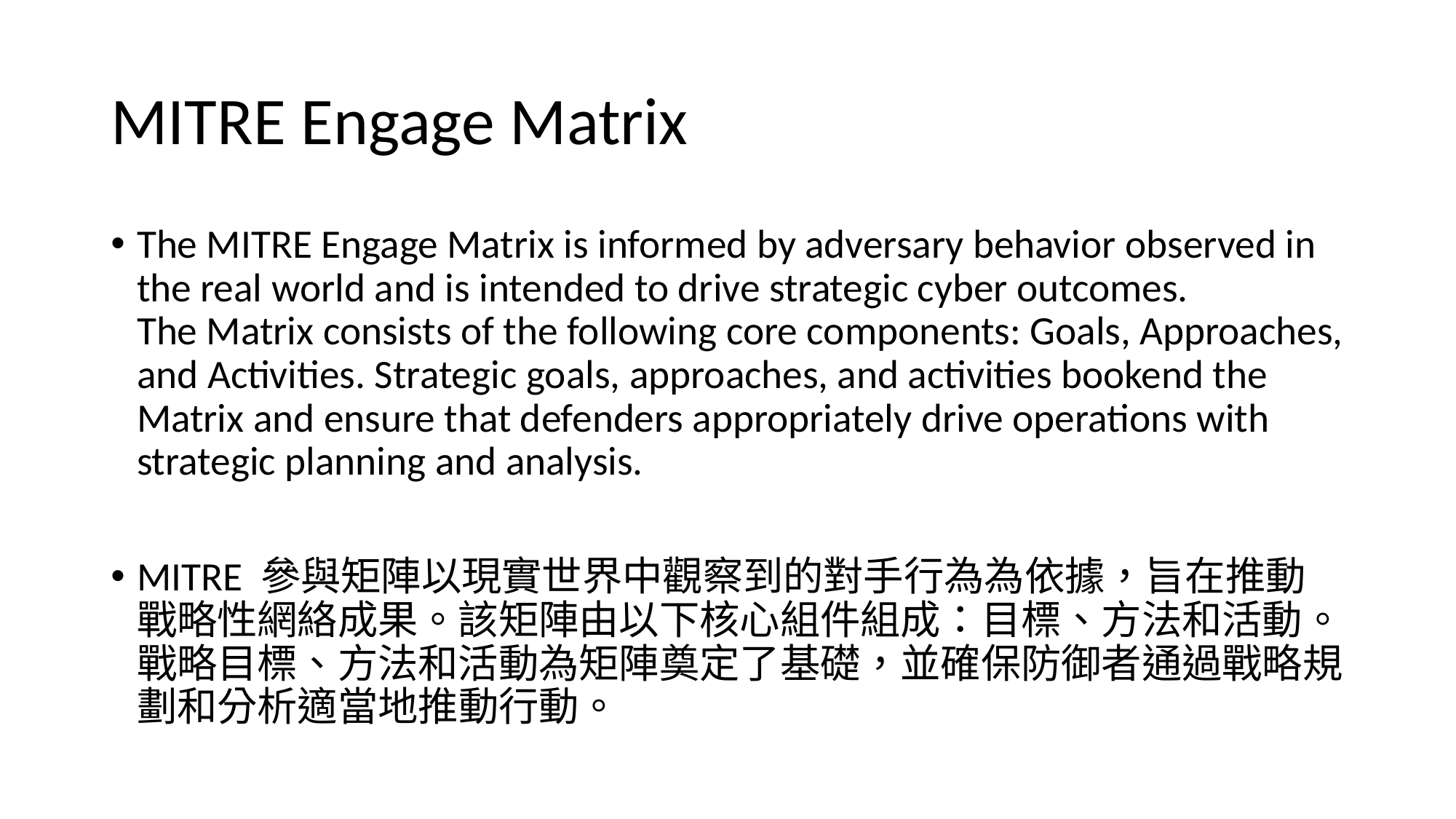

# MITRE Engage Matrix
The MITRE Engage Matrix is informed by adversary behavior observed in the real world and is intended to drive strategic cyber outcomes. The Matrix consists of the following core components: Goals, Approaches, and Activities. Strategic goals, approaches, and activities bookend the Matrix and ensure that defenders appropriately drive operations with strategic planning and analysis.

MITRE 參與矩陣以現實世界中觀察到的對手行為為依據，旨在推動戰略性網絡成果。該矩陣由以下核心組件組成：目標、方法和活動。戰略目標、方法和活動為矩陣奠定了基礎，並確保防御者通過戰略規劃和分析適當地推動行動。